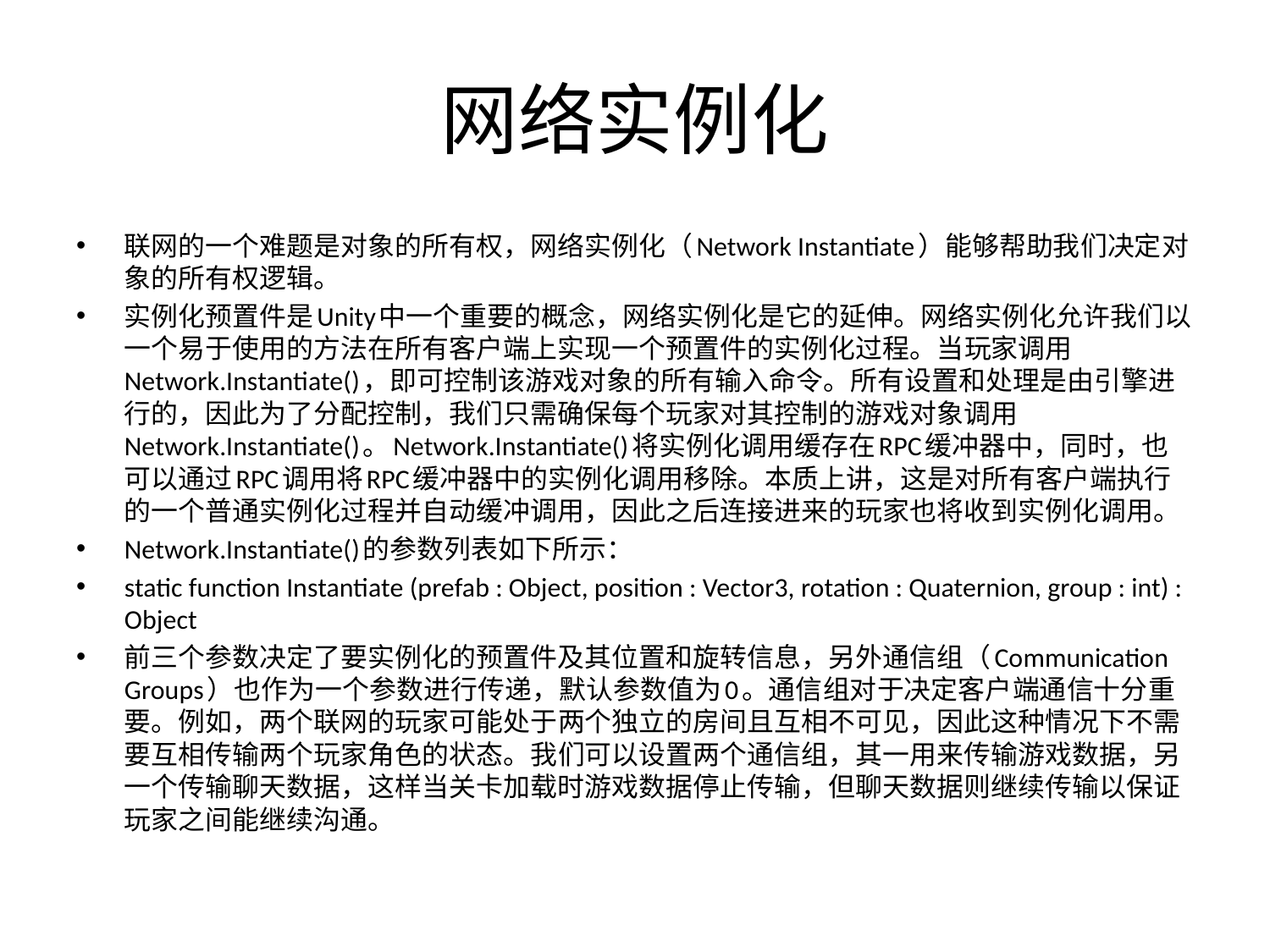

# 网络实例化
联网的一个难题是对象的所有权，网络实例化（Network Instantiate）能够帮助我们决定对象的所有权逻辑。
实例化预置件是Unity中一个重要的概念，网络实例化是它的延伸。网络实例化允许我们以一个易于使用的方法在所有客户端上实现一个预置件的实例化过程。当玩家调用Network.Instantiate()，即可控制该游戏对象的所有输入命令。所有设置和处理是由引擎进行的，因此为了分配控制，我们只需确保每个玩家对其控制的游戏对象调用Network.Instantiate()。Network.Instantiate()将实例化调用缓存在RPC缓冲器中，同时，也可以通过RPC调用将RPC缓冲器中的实例化调用移除。本质上讲，这是对所有客户端执行的一个普通实例化过程并自动缓冲调用，因此之后连接进来的玩家也将收到实例化调用。
Network.Instantiate()的参数列表如下所示：
static function Instantiate (prefab : Object, position : Vector3, rotation : Quaternion, group : int) : Object
前三个参数决定了要实例化的预置件及其位置和旋转信息，另外通信组（Communication Groups）也作为一个参数进行传递，默认参数值为0。通信组对于决定客户端通信十分重要。例如，两个联网的玩家可能处于两个独立的房间且互相不可见，因此这种情况下不需要互相传输两个玩家角色的状态。我们可以设置两个通信组，其一用来传输游戏数据，另一个传输聊天数据，这样当关卡加载时游戏数据停止传输，但聊天数据则继续传输以保证玩家之间能继续沟通。